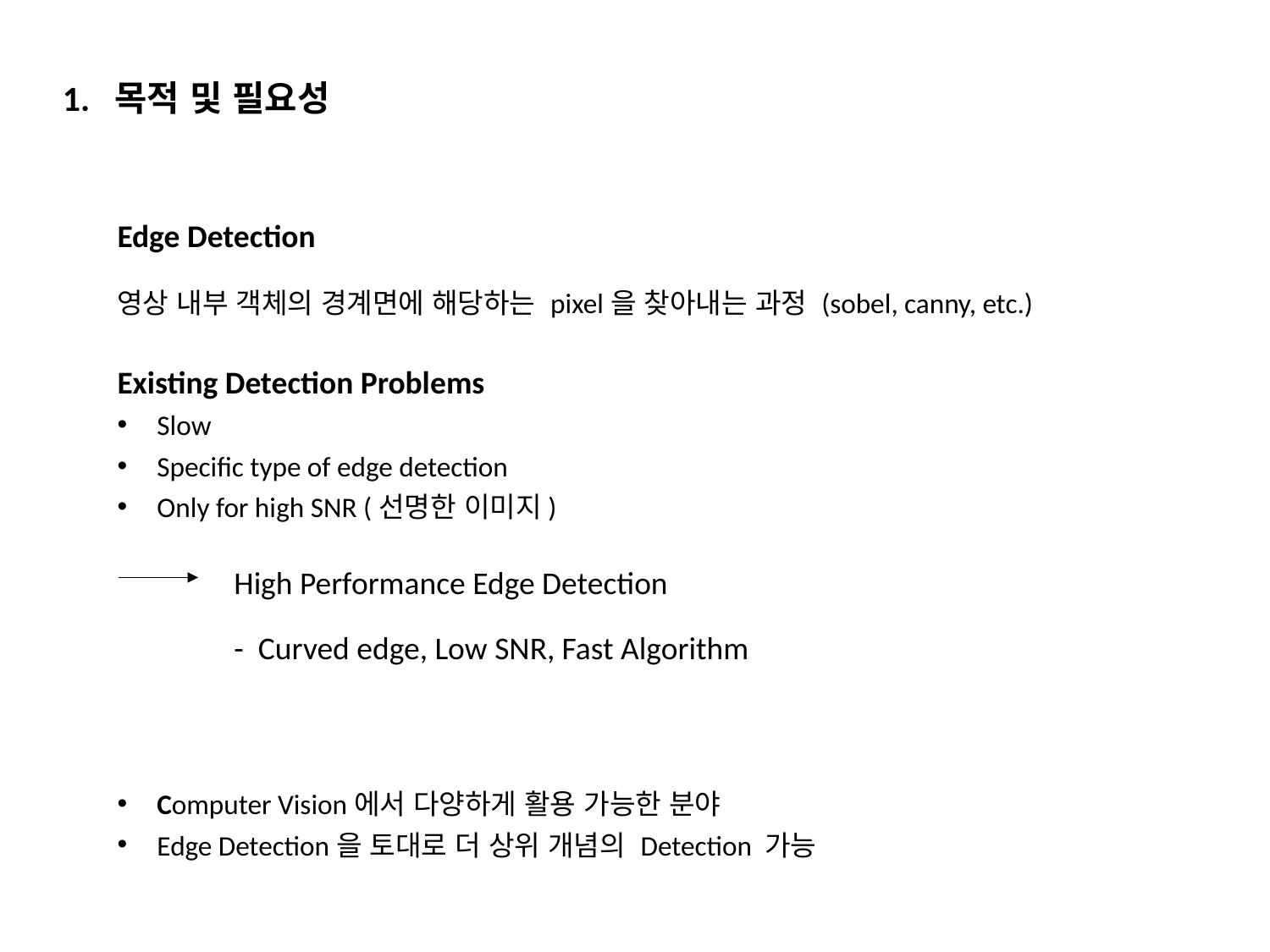

1.  목적 및 필요성
Edge Detection
영상 내부 객체의 경계면에 해당하는 pixel을 찾아내는 과정 (sobel, canny, etc.)
Existing Detection Problems
Slow
Specific type of edge detection
Only for high SNR (선명한 이미지)
High Performance Edge Detection
-  Curved edge, Low SNR, Fast Algorithm
Computer Vision에서 다양하게 활용 가능한 분야
Edge Detection을 토대로 더 상위 개념의 Detection 가능